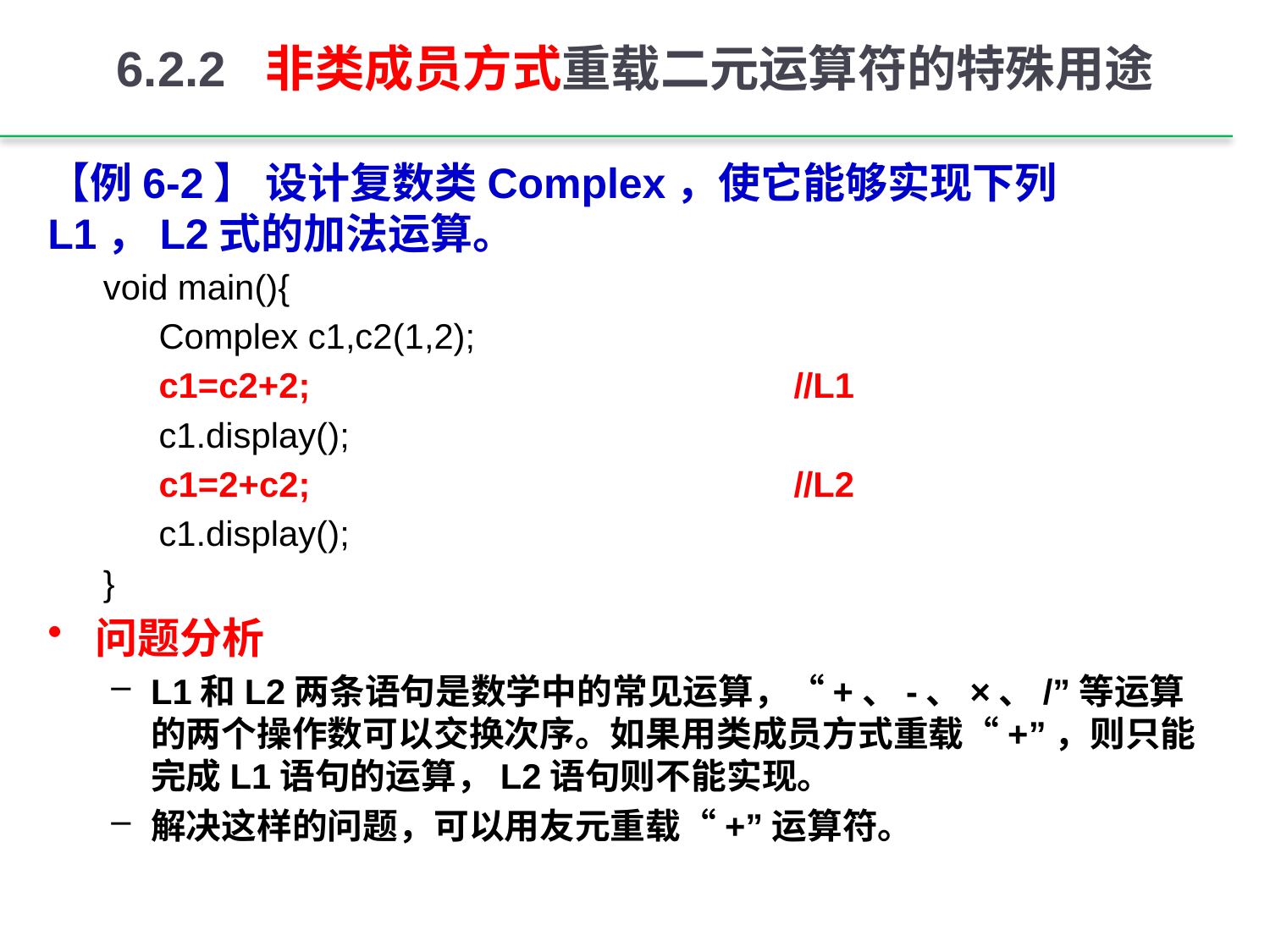

# 6.2.2  非类成员方式重载二元运算符的特殊用途
【例6-2】 设计复数类Complex，使它能够实现下列L1，L2式的加法运算。
void main(){
Complex c1,c2(1,2);
c1=c2+2;				//L1
c1.display();
c1=2+c2;				//L2
c1.display();
}
问题分析
L1和L2两条语句是数学中的常见运算，“+、-、×、/”等运算的两个操作数可以交换次序。如果用类成员方式重载“+”，则只能完成L1语句的运算，L2语句则不能实现。
解决这样的问题，可以用友元重载“+”运算符。